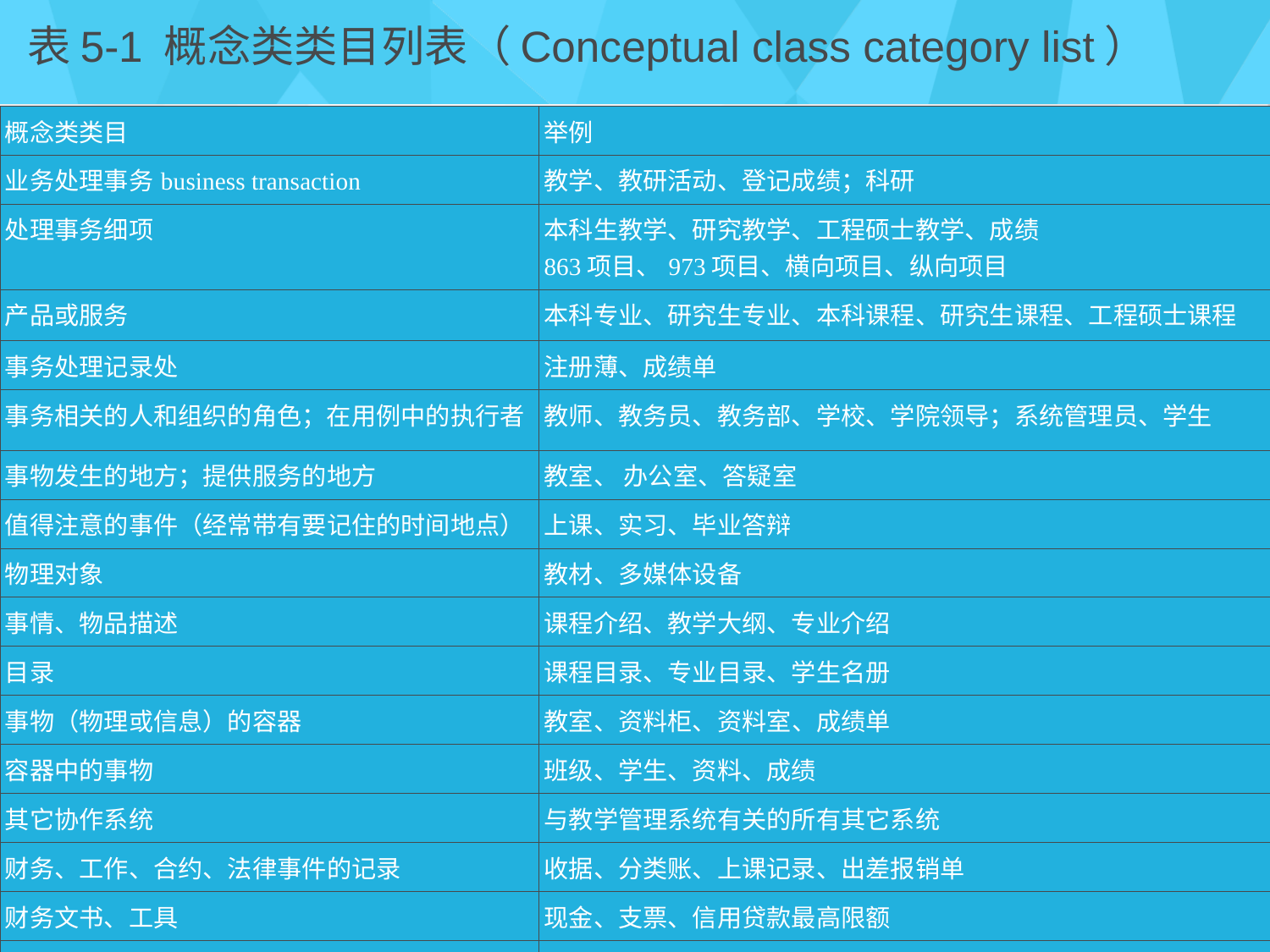

# 表5-1 概念类类目列表（Conceptual class category list）
| 概念类类目 | 举例 |
| --- | --- |
| 业务处理事务business transaction | 教学、教研活动、登记成绩；科研 |
| 处理事务细项 | 本科生教学、研究教学、工程硕士教学、成绩 863项目、973项目、横向项目、纵向项目 |
| 产品或服务 | 本科专业、研究生专业、本科课程、研究生课程、工程硕士课程 |
| 事务处理记录处 | 注册薄、成绩单 |
| 事务相关的人和组织的角色；在用例中的执行者 | 教师、教务员、教务部、学校、学院领导；系统管理员、学生 |
| 事物发生的地方；提供服务的地方 | 教室、 办公室、答疑室 |
| 值得注意的事件（经常带有要记住的时间地点） | 上课、实习、毕业答辩 |
| 物理对象 | 教材、多媒体设备 |
| 事情、物品描述 | 课程介绍、教学大纲、专业介绍 |
| 目录 | 课程目录、专业目录、学生名册 |
| 事物（物理或信息）的容器 | 教室、资料柜、资料室、成绩单 |
| 容器中的事物 | 班级、学生、资料、成绩 |
| 其它协作系统 | 与教学管理系统有关的所有其它系统 |
| 财务、工作、合约、法律事件的记录 | 收据、分类账、上课记录、出差报销单 |
| 财务文书、工具 | 现金、支票、信用贷款最高限额 |
| 为完成工作定期谈论的计划、手册、文档 | 课程安排、教学大纲、教学进度表 |